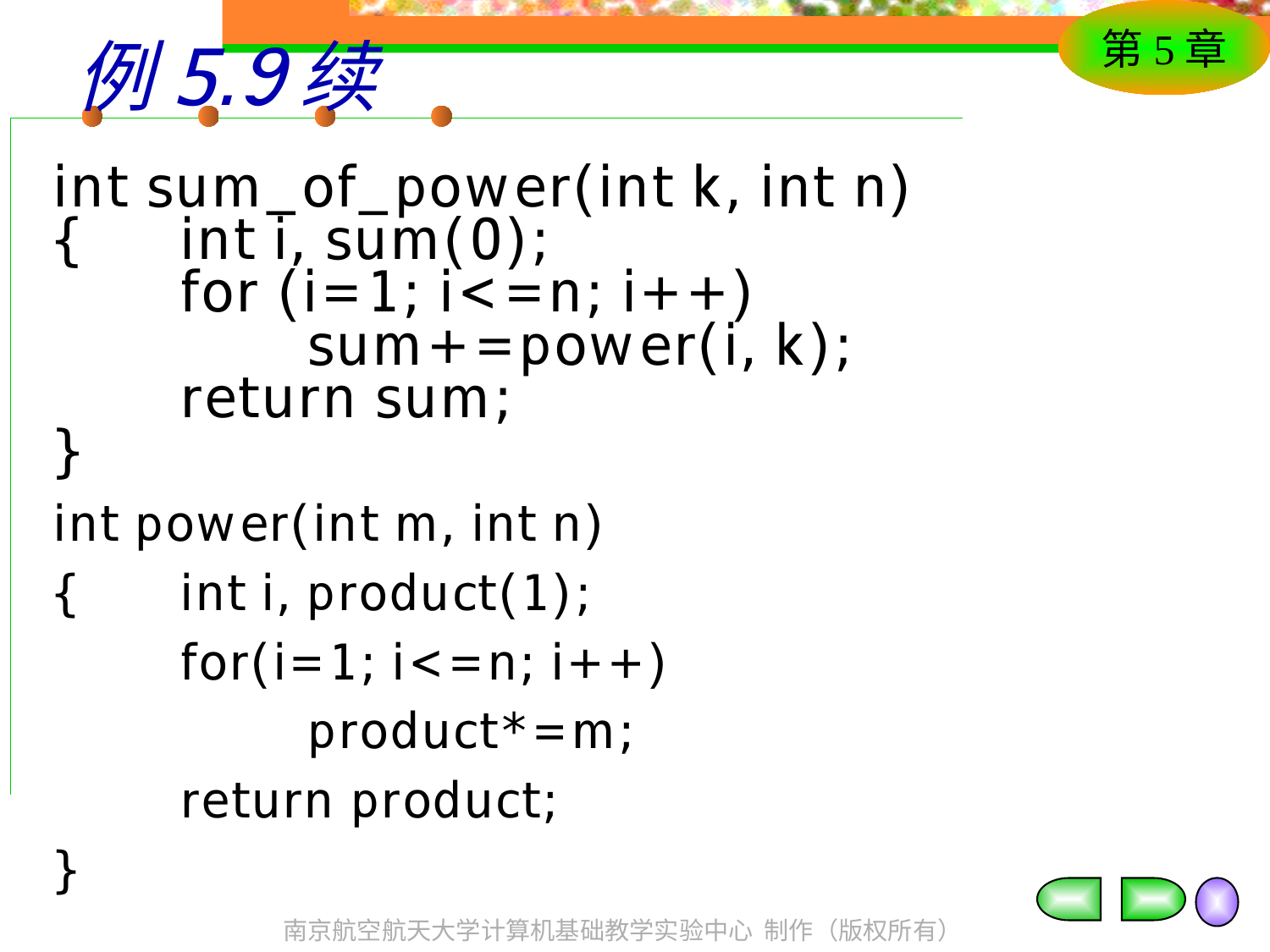

# 例5.9续
int sum_of_power(int k, int n)
{	int i, sum(0);
	for (i=1; i<=n; i++)
		sum+=power(i, k);
	return sum;
}
int power(int m, int n)
{	int i, product(1);
	for(i=1; i<=n; i++)
		product*=m;
	return product;
}